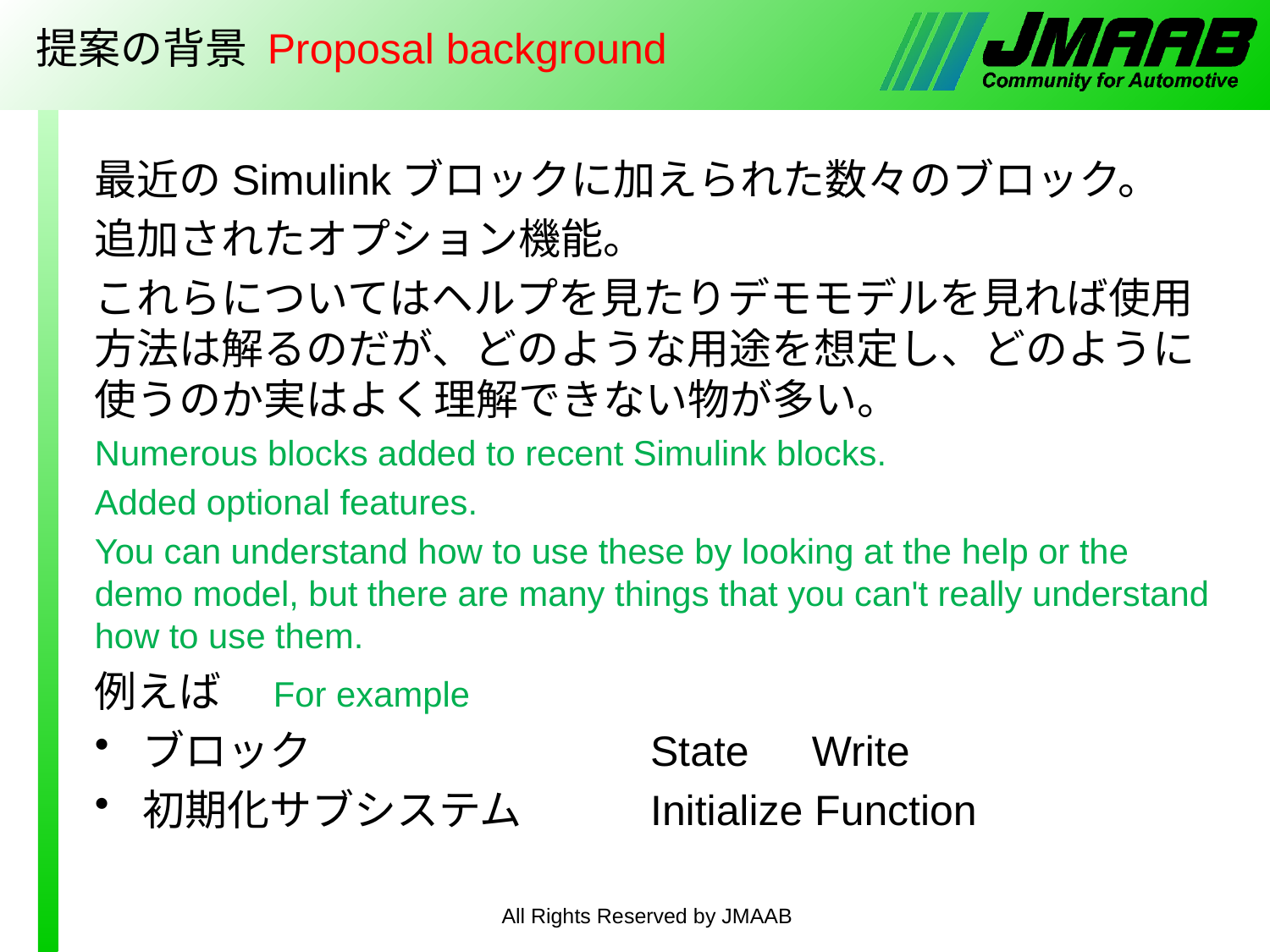

# 提案の背景 Proposal background
最近のSimulinkブロックに加えられた数々のブロック。
追加されたオプション機能。
これらについてはヘルプを見たりデモモデルを見れば使用方法は解るのだが、どのような用途を想定し、どのように使うのか実はよく理解できない物が多い。
Numerous blocks added to recent Simulink blocks.
Added optional features.
You can understand how to use these by looking at the help or the demo model, but there are many things that you can't really understand how to use them.
例えば　 For example
ブロック　			State　Write
初期化サブシステム　	Initialize Function